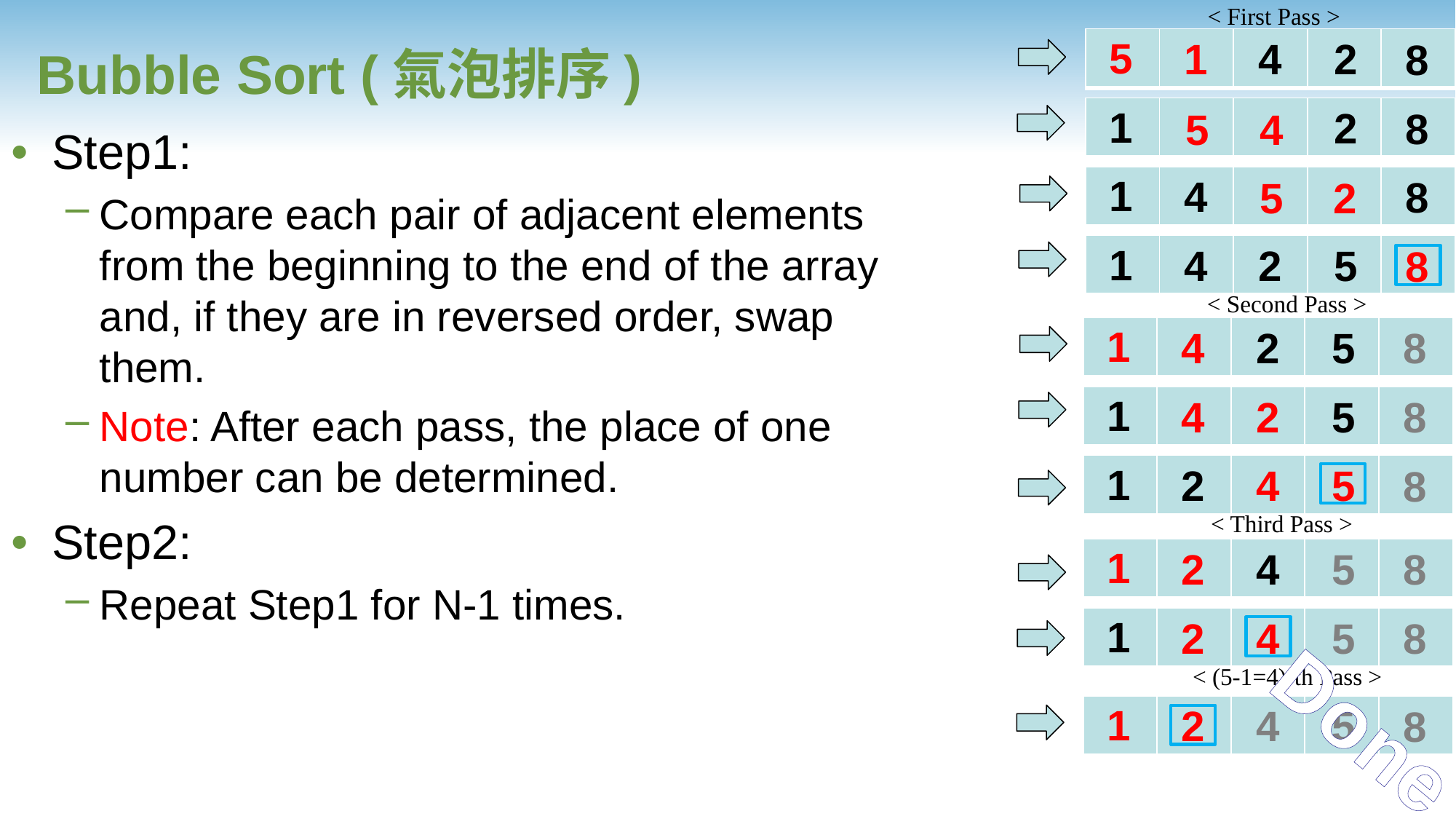

< First Pass >
# Bubble Sort (氣泡排序)
5
1
4
2
8
|  |  |  |  |  |
| --- | --- | --- | --- | --- |

1
2
8
4
5
|  |  |  |  |  |
| --- | --- | --- | --- | --- |

Step1:
Compare each pair of adjacent elements from the beginning to the end of the array and, if they are in reversed order, swap them.
Note: After each pass, the place of one number can be determined.
Step2:
Repeat Step1 for N-1 times.

1
4
8
2
5
|  |  |  |  |  |
| --- | --- | --- | --- | --- |

1
4
2
5
8
|  |  |  |  |  |
| --- | --- | --- | --- | --- |

< Second Pass >
1
4
2
5
8
|  |  |  |  |  |
| --- | --- | --- | --- | --- |

1
4
2
5
8
|  |  |  |  |  |
| --- | --- | --- | --- | --- |

1
2
4
5
8
|  |  |  |  |  |
| --- | --- | --- | --- | --- |

< Third Pass >
1
2
4
5
8
|  |  |  |  |  |
| --- | --- | --- | --- | --- |

1
2
4
5
8
|  |  |  |  |  |
| --- | --- | --- | --- | --- |

< (5-1=4)-th Pass >
Done
1
2
4
5
8
|  |  |  |  |  |
| --- | --- | --- | --- | --- |